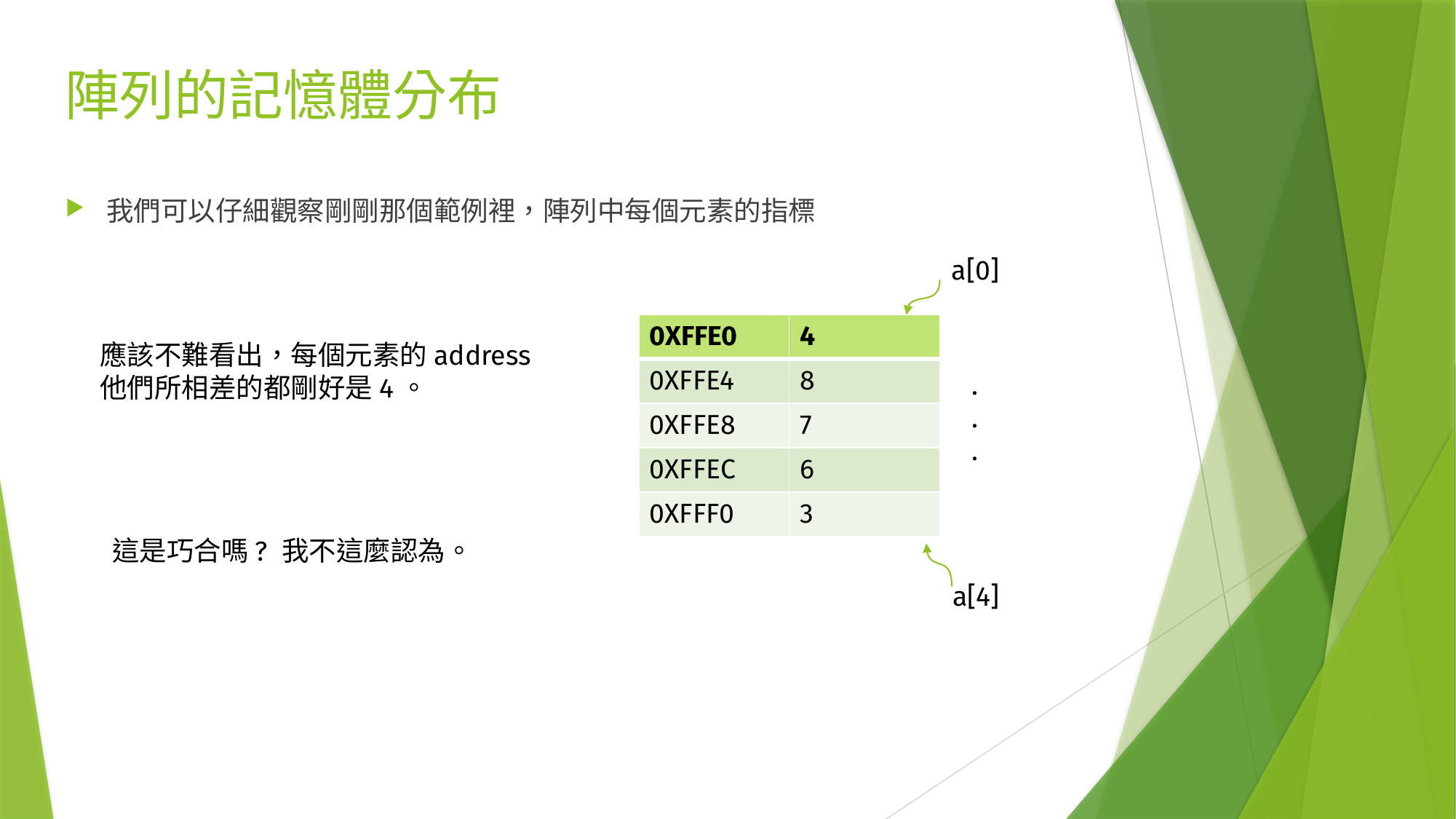

# 陣列的記憶體分布
我們可以仔細觀察剛剛那個範例裡，陣列中每個元素的指標
a[0]
| 0XFFE0 | 4 |
| --- | --- |
| 0XFFE4 | 8 |
| 0XFFE8 | 7 |
| 0XFFEC | 6 |
| 0XFFF0 | 3 |
應該不難看出，每個元素的address
他們所相差的都剛好是4。
.
.
.
這是巧合嗎? 我不這麼認為。
a[4]